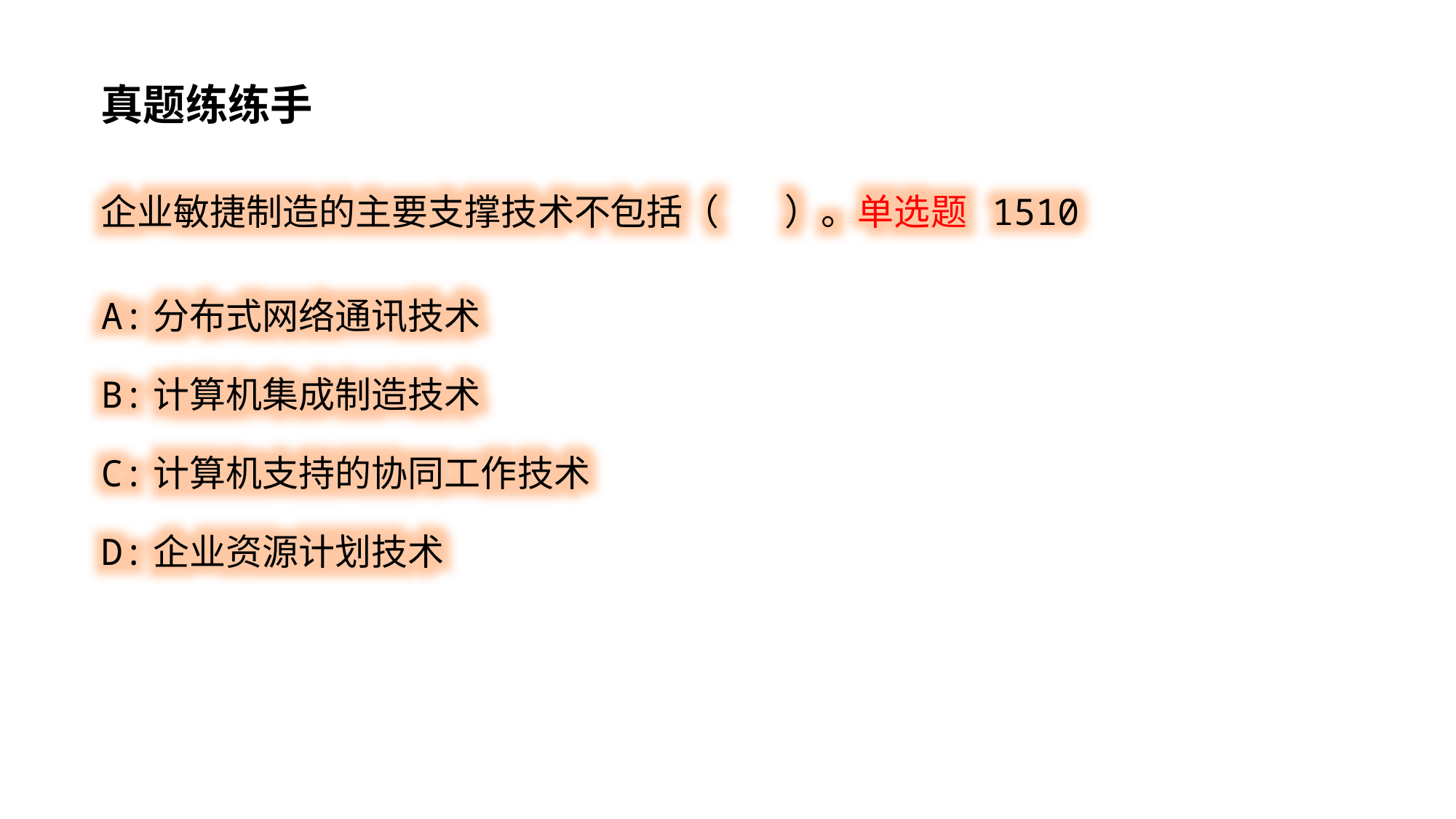

真题练练手
企业敏捷制造的主要支撑技术不包括（        ）。单选题  1510

A:分布式网络通讯技术

B:计算机集成制造技术

C:计算机支持的协同工作技术

D:企业资源计划技术